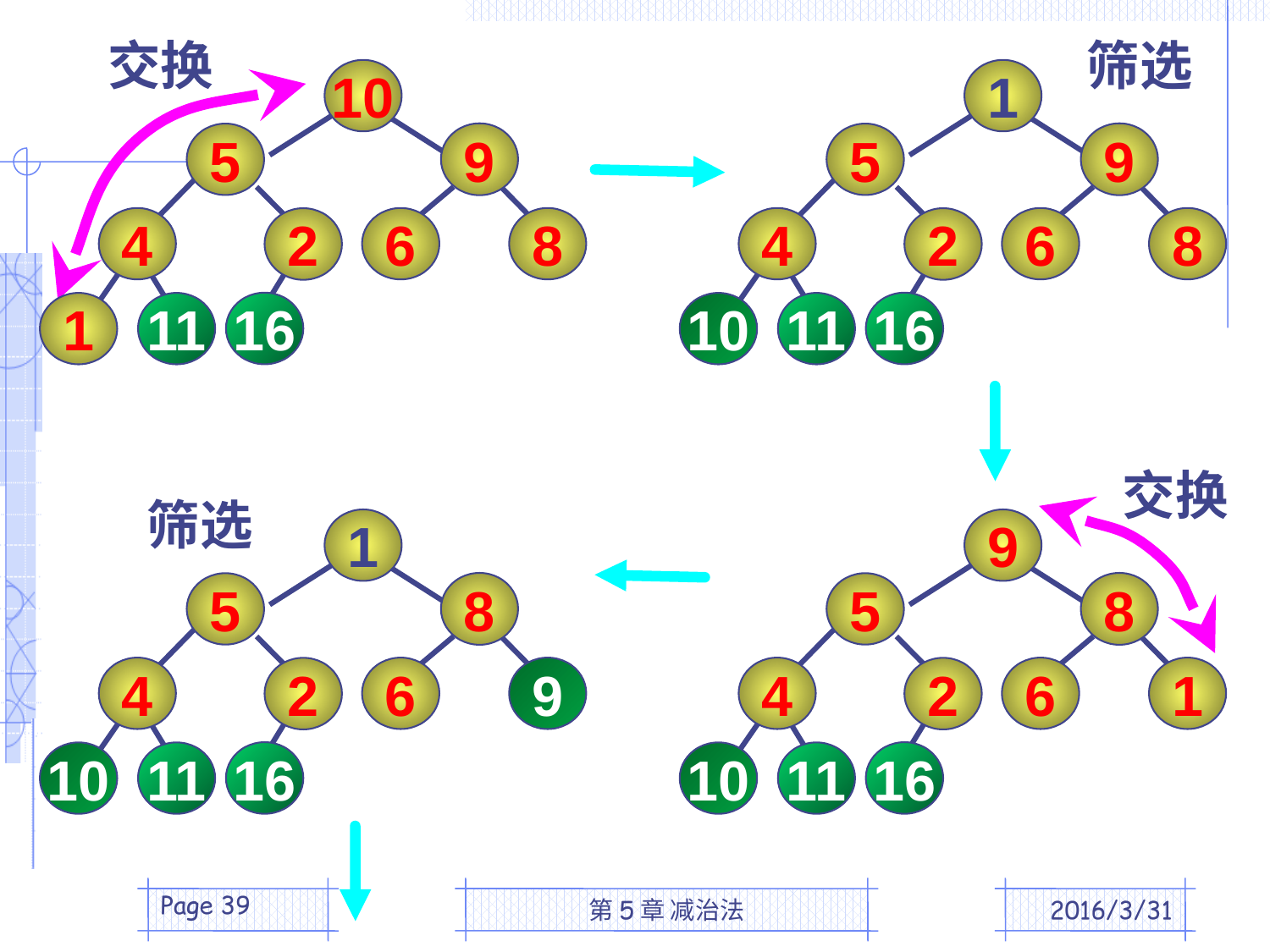

交换
筛选
10

9
5

4
6
8
2

16
1
11
1

9
5

4
6
8
2

16
10
11

交换
筛选

1

8
5

4
6
9
2

16
10
11
9

8
5

4
6
1
2

16
10
11

Page 39
第5章 减治法
2016/3/31